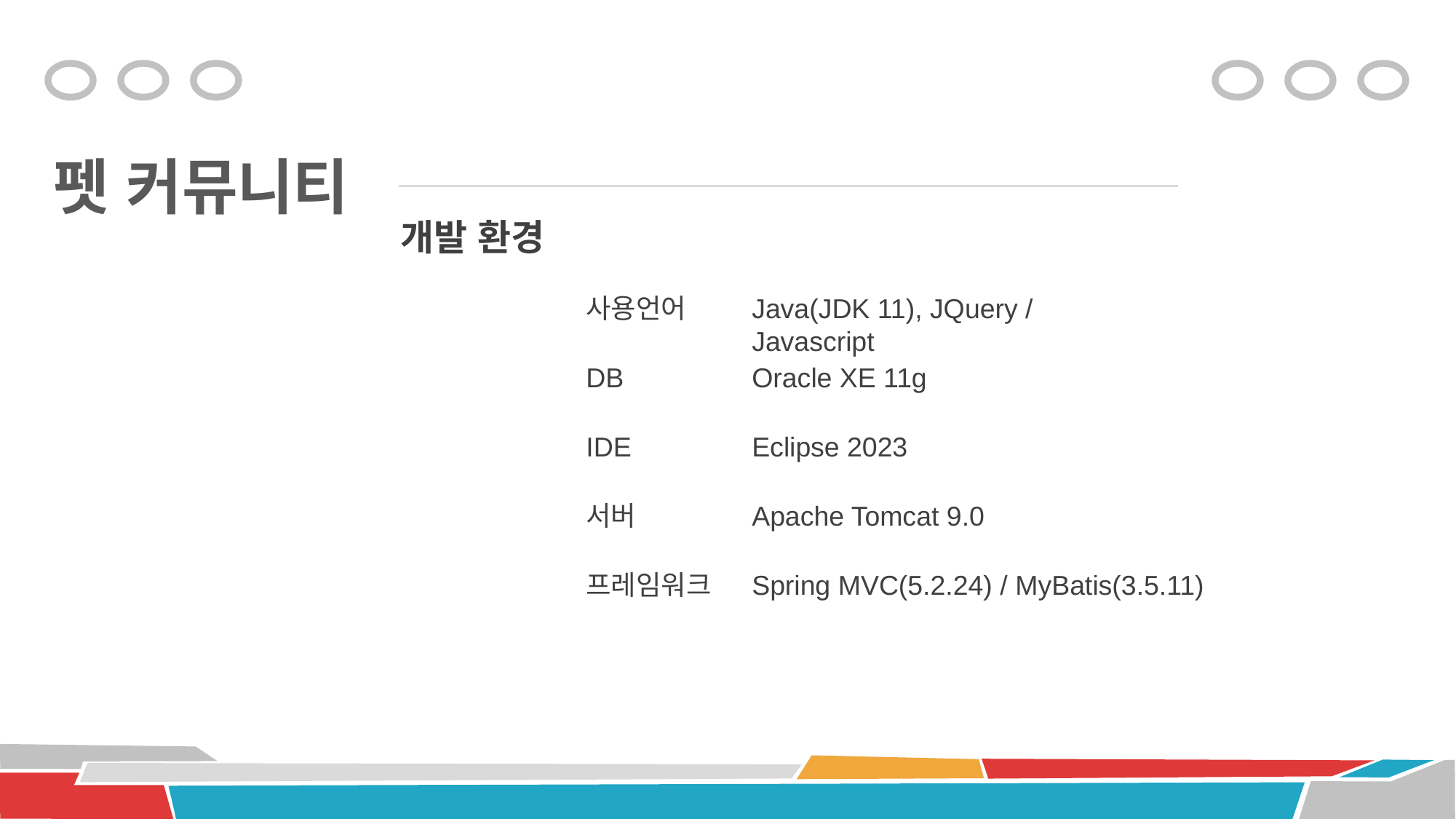

펫 커뮤니티
개발 환경
사용언어
Java(JDK 11), JQuery / Javascript
DB
Oracle XE 11g
IDE
Eclipse 2023
서버
Apache Tomcat 9.0
프레임워크
Spring MVC(5.2.24) / MyBatis(3.5.11)